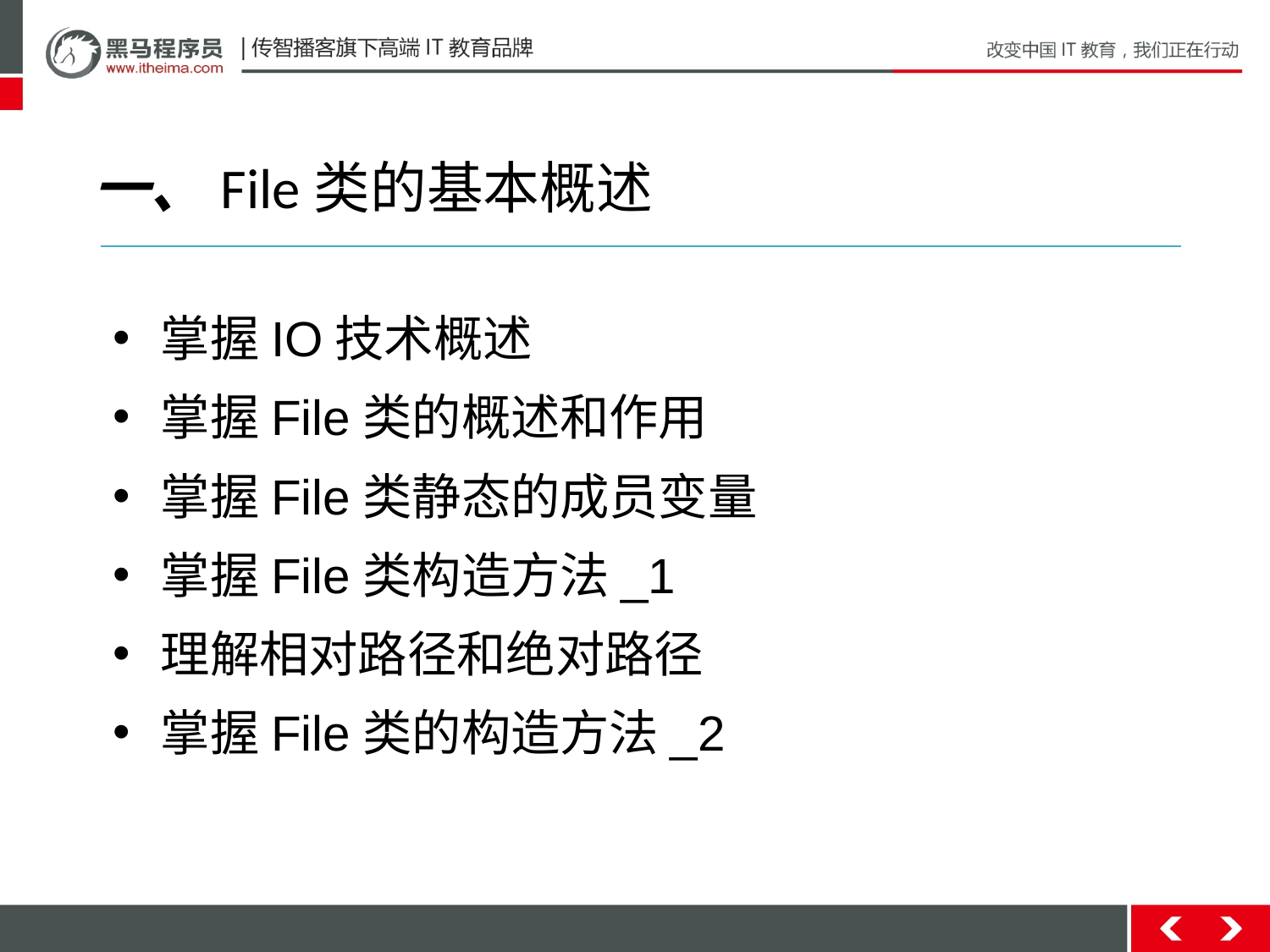

一、File类的基本概述
掌握IO技术概述
掌握File类的概述和作用
掌握File类静态的成员变量
掌握File类构造方法_1
理解相对路径和绝对路径
掌握File类的构造方法_2